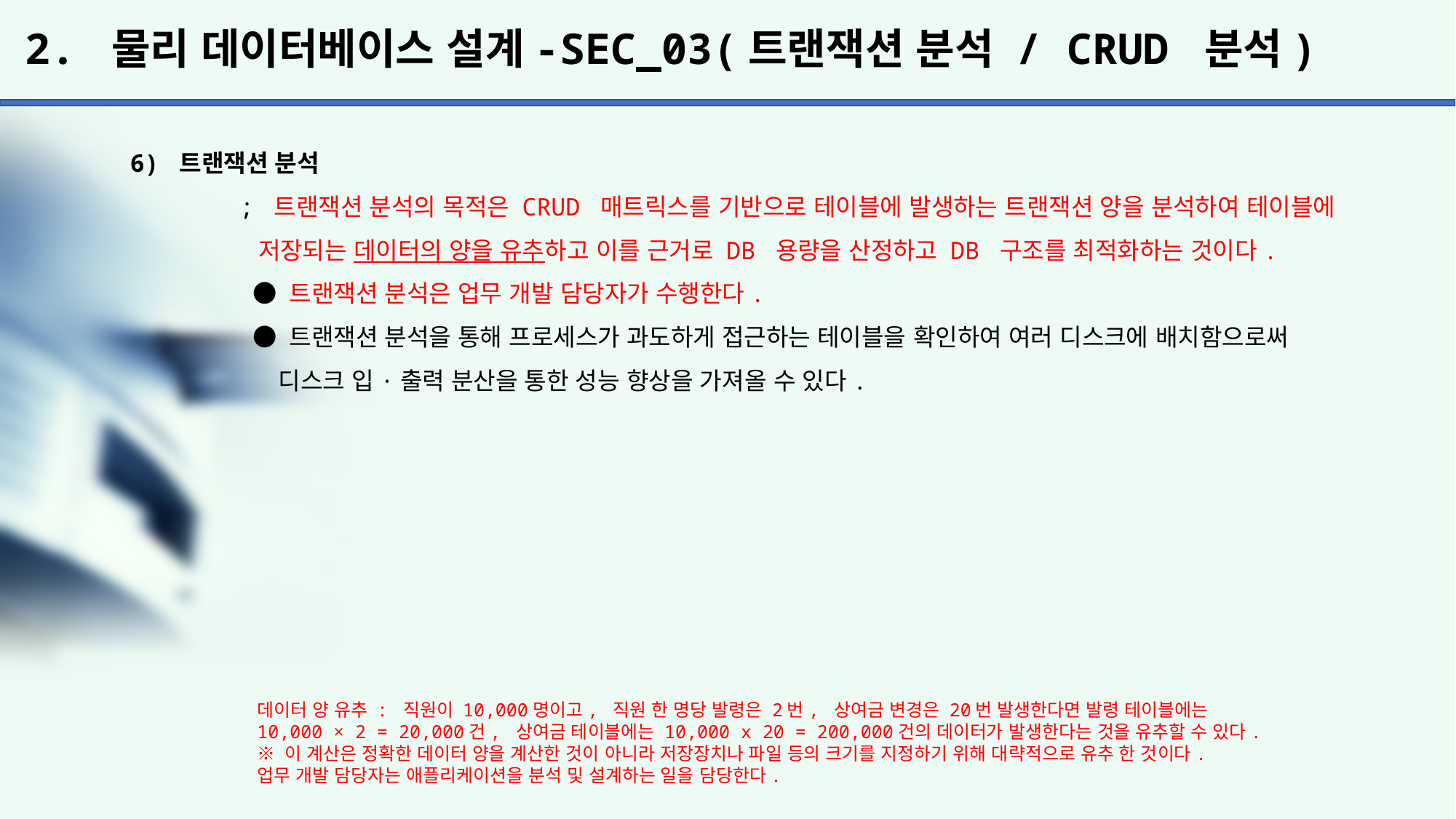

# 2. 물리 데이터베이스 설계-SEC_03(트랜잭션 분석 / CRUD 분석)
6) 트랜잭션 분석
	; 트랜잭션 분석의 목적은 CRUD 매트릭스를 기반으로 테이블에 발생하는 트랜잭션 양을 분석하여 테이블에
	  저장되는 데이터의 양을 유추하고 이를 근거로 DB 용량을 산정하고 DB 구조를 최적화하는 것이다.
	  ● 트랜잭션 분석은 업무 개발 담당자가 수행한다.
	  ● 트랜잭션 분석을 통해 프로세스가 과도하게 접근하는 테이블을 확인하여 여러 디스크에 배치함으로써
	     디스크 입·출력 분산을 통한 성능 향상을 가져올 수 있다.
데이터 양 유추 : 직원이 10,000명이고, 직원 한 명당 발령은 2번, 상여금 변경은 20번 발생한다면 발령 테이블에는
10,000 × 2 = 20,000건, 상여금 테이블에는 10,000 x 20 = 200,000건의 데이터가 발생한다는 것을 유추할 수 있다.
※ 이 계산은 정확한 데이터 양을 계산한 것이 아니라 저장장치나 파일 등의 크기를 지정하기 위해 대략적으로 유추 한 것이다.
업무 개발 담당자는 애플리케이션을 분석 및 설계하는 일을 담당한다.